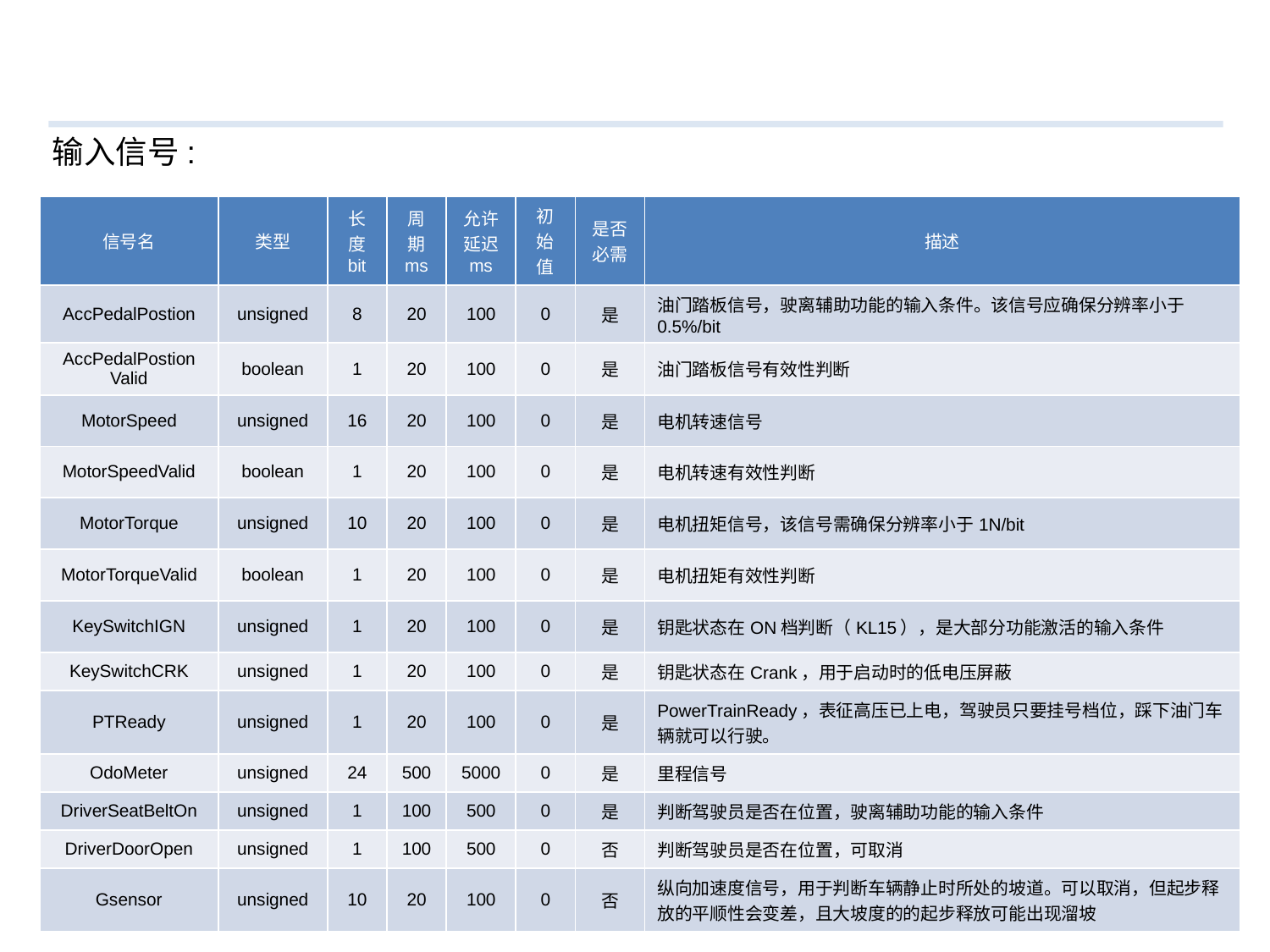

输入信号:
| 信号名 | 类型 | 长度 bit | 周期 ms | 允许延迟 ms | 初始值 | 是否必需 | 描述 |
| --- | --- | --- | --- | --- | --- | --- | --- |
| AccPedalPostion | unsigned | 8 | 20 | 100 | 0 | 是 | 油门踏板信号，驶离辅助功能的输入条件。该信号应确保分辨率小于0.5%/bit |
| AccPedalPostion Valid | boolean | 1 | 20 | 100 | 0 | 是 | 油门踏板信号有效性判断 |
| MotorSpeed | unsigned | 16 | 20 | 100 | 0 | 是 | 电机转速信号 |
| MotorSpeedValid | boolean | 1 | 20 | 100 | 0 | 是 | 电机转速有效性判断 |
| MotorTorque | unsigned | 10 | 20 | 100 | 0 | 是 | 电机扭矩信号，该信号需确保分辨率小于1N/bit |
| MotorTorqueValid | boolean | 1 | 20 | 100 | 0 | 是 | 电机扭矩有效性判断 |
| KeySwitchIGN | unsigned | 1 | 20 | 100 | 0 | 是 | 钥匙状态在ON档判断（KL15），是大部分功能激活的输入条件 |
| KeySwitchCRK | unsigned | 1 | 20 | 100 | 0 | 是 | 钥匙状态在Crank，用于启动时的低电压屏蔽 |
| PTReady | unsigned | 1 | 20 | 100 | 0 | 是 | PowerTrainReady，表征高压已上电，驾驶员只要挂号档位，踩下油门车辆就可以行驶。 |
| OdoMeter | unsigned | 24 | 500 | 5000 | 0 | 是 | 里程信号 |
| DriverSeatBeltOn | unsigned | 1 | 100 | 500 | 0 | 是 | 判断驾驶员是否在位置，驶离辅助功能的输入条件 |
| DriverDoorOpen | unsigned | 1 | 100 | 500 | 0 | 否 | 判断驾驶员是否在位置，可取消 |
| Gsensor | unsigned | 10 | 20 | 100 | 0 | 否 | 纵向加速度信号，用于判断车辆静止时所处的坡道。可以取消，但起步释放的平顺性会变差，且大坡度的的起步释放可能出现溜坡 |
22